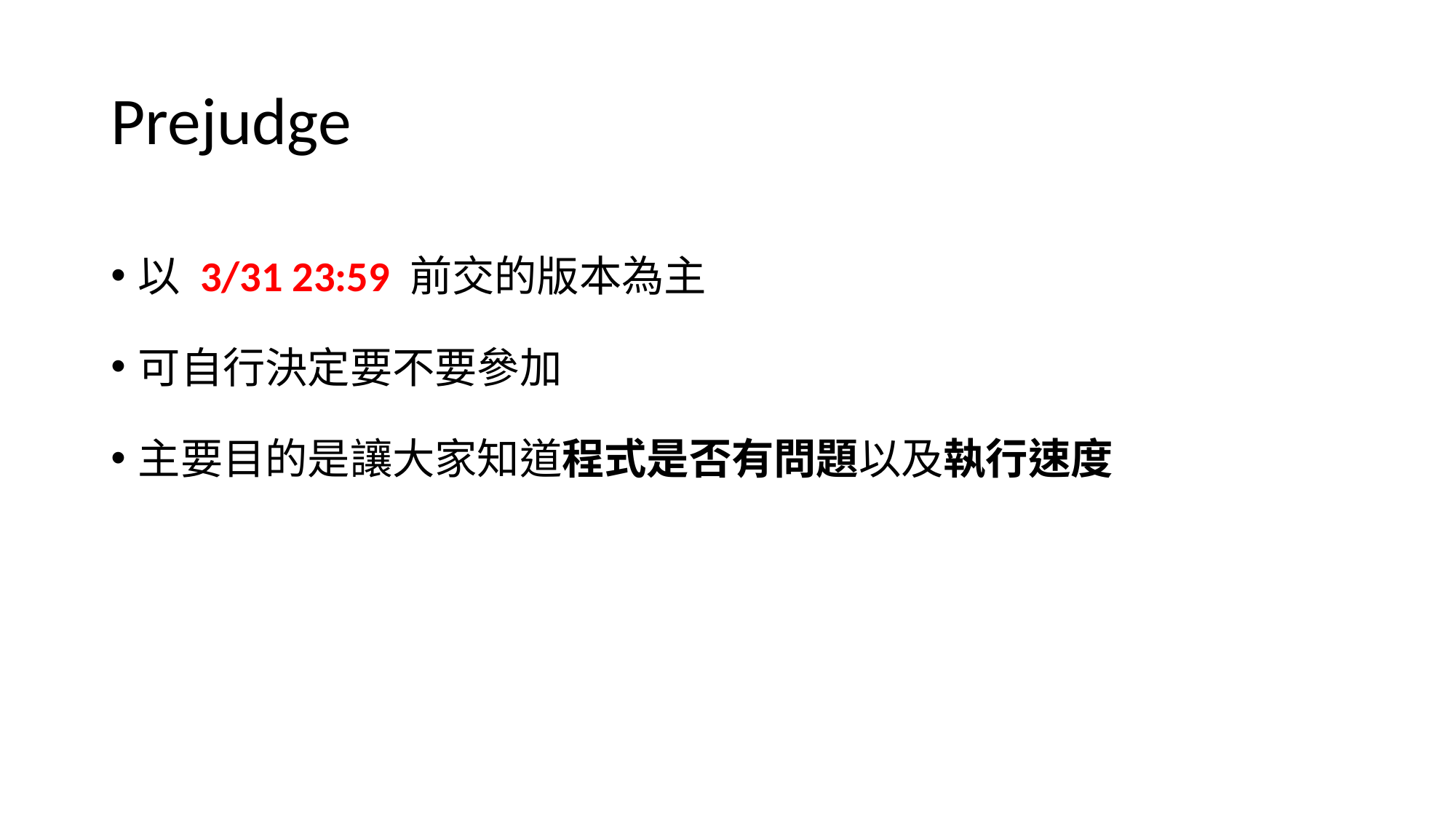

# Prejudge
以 3/31 23:59 前交的版本為主
可自行決定要不要參加
主要目的是讓大家知道程式是否有問題以及執行速度